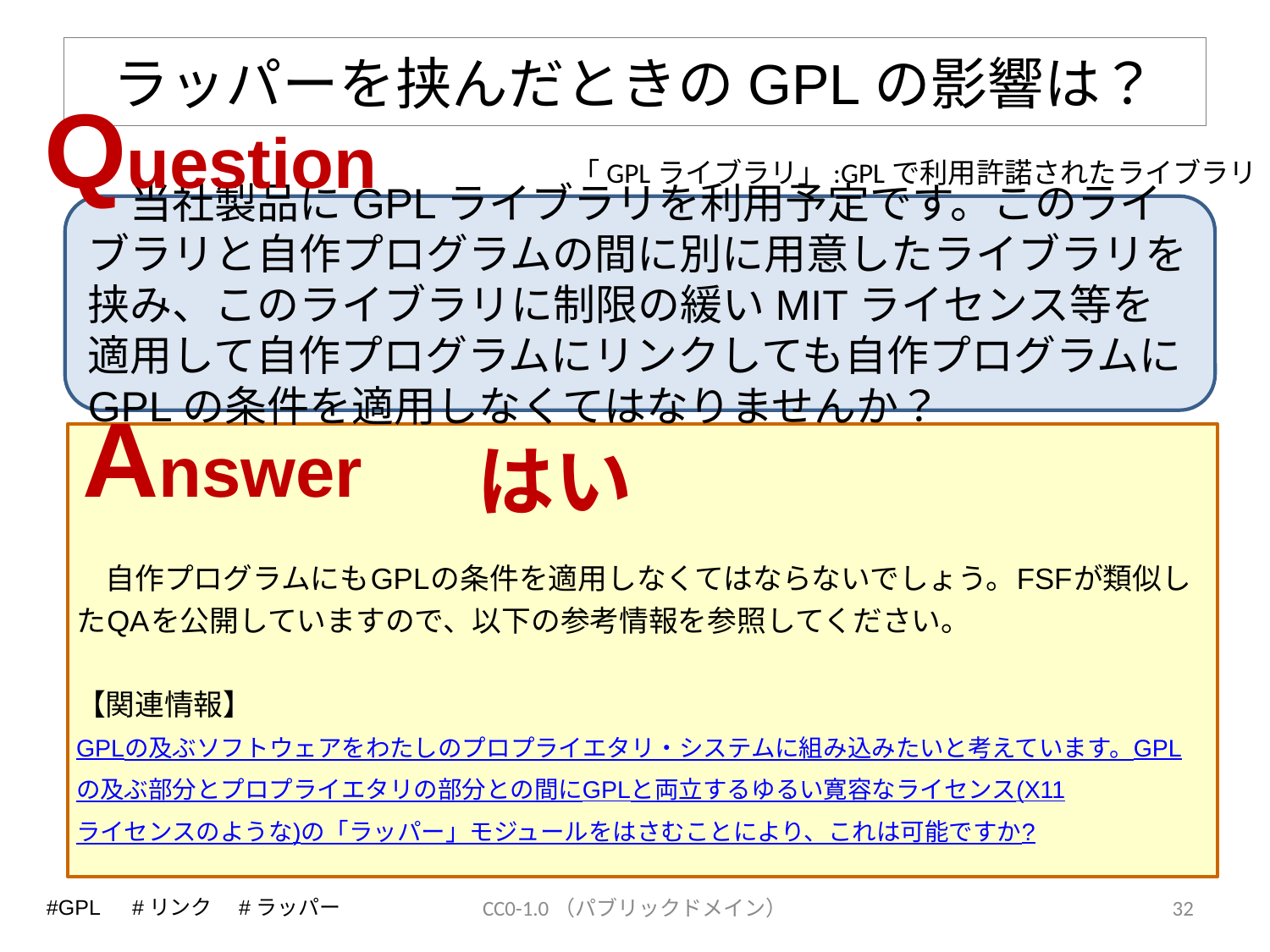

# ラッパーを挟んだときのGPLの影響は？
Question
「GPLライブラリ」:GPLで利用許諾されたライブラリ
　当社製品にGPLライブラリを利用予定です。このライブラリと自作プログラムの間に別に用意したライブラリを挟み、このライブラリに制限の緩いMITライセンス等を適用して自作プログラムにリンクしても自作プログラムにGPLの条件を適用しなくてはなりませんか？
Answer

はい
　自作プログラムにもGPLの条件を適用しなくてはならないでしょう。FSFが類似したQAを公開していますので、以下の参考情報を参照してください。
【関連情報】
GPLの及ぶソフトウェアをわたしのプロプライエタリ・システムに組み込みたいと考えています。GPLの及ぶ部分とプロプライエタリの部分との間にGPLと両立するゆるい寛容なライセンス(X11ライセンスのような)の「ラッパー」モジュールをはさむことにより、これは可能ですか?
CC0-1.0（パブリックドメイン）
32
#GPL　#リンク　#ラッパー